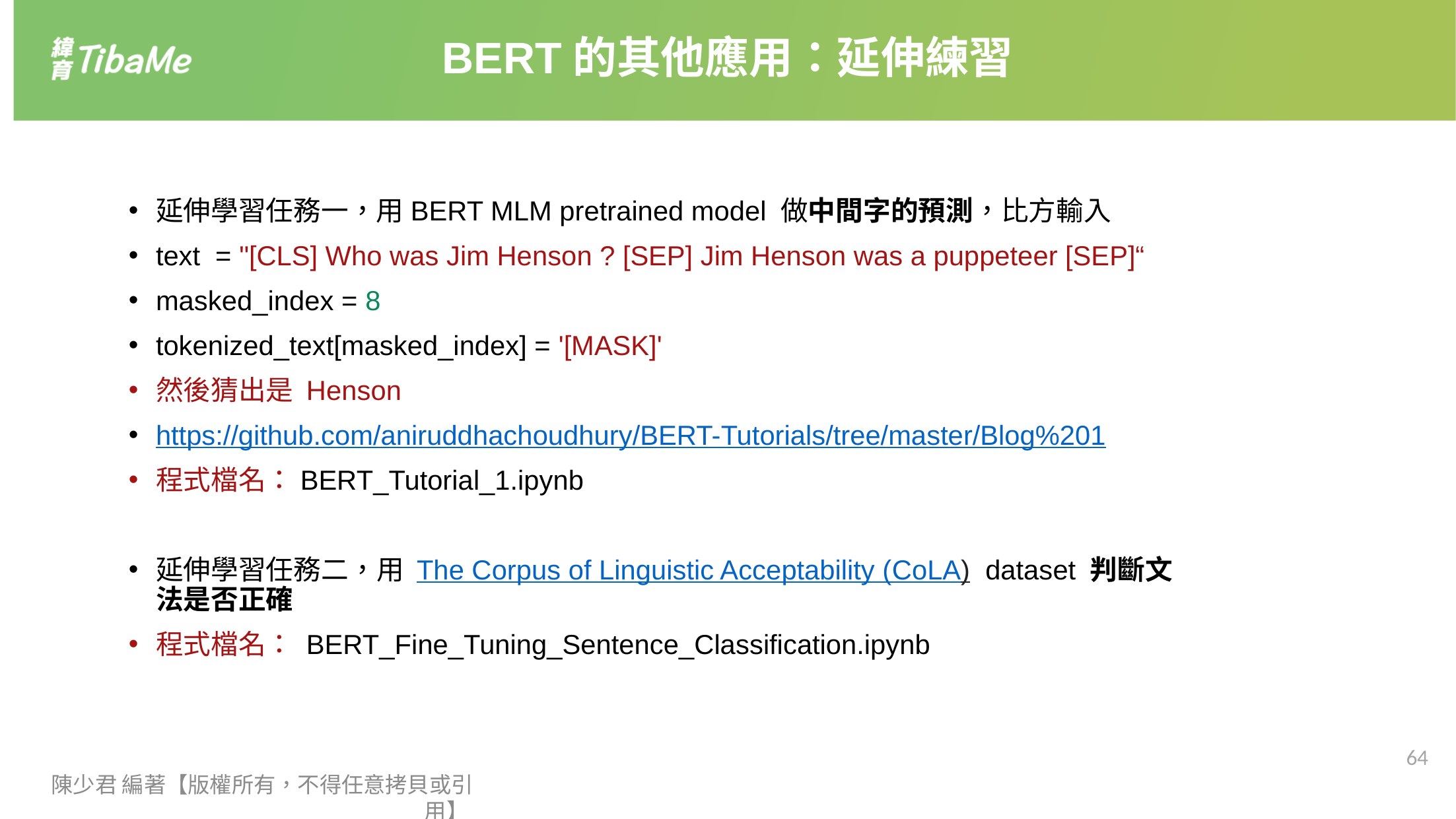

BERT的其他應用：延伸練習
延伸學習任務一，用BERT MLM pretrained model 做中間字的預測，比方輸入
text  = "[CLS] Who was Jim Henson ? [SEP] Jim Henson was a puppeteer [SEP]“
masked_index = 8
tokenized_text[masked_index] = '[MASK]'
然後猜出是 Henson
https://github.com/aniruddhachoudhury/BERT-Tutorials/tree/master/Blog%201
程式檔名：BERT_Tutorial_1.ipynb

延伸學習任務二，用 The Corpus of Linguistic Acceptability (CoLA)  dataset 判斷文法是否正確
程式檔名： BERT_Fine_Tuning_Sentence_Classification.ipynb